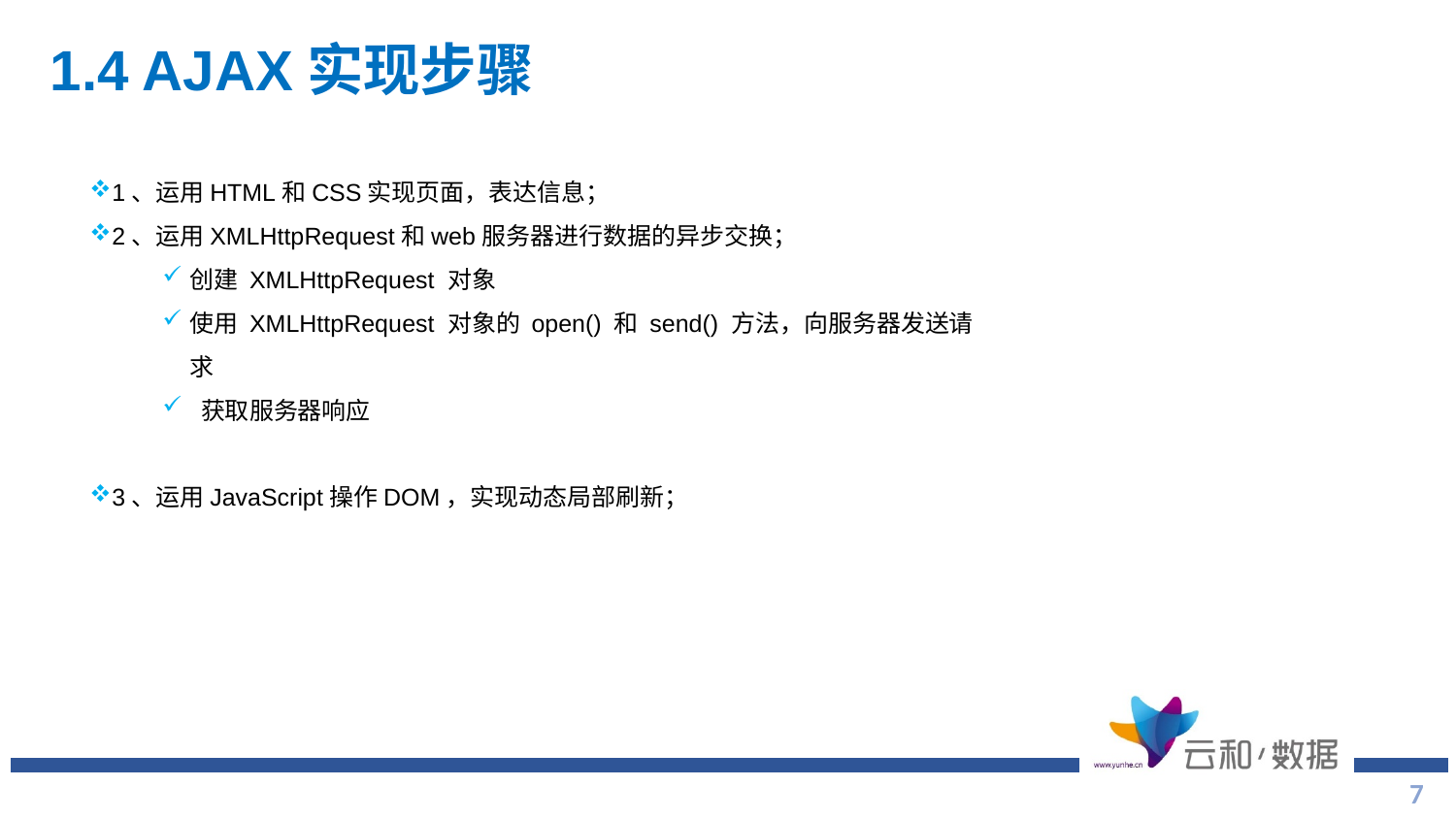

1.4 AJAX实现步骤
1、运用HTML和CSS实现页面，表达信息；
2、运用XMLHttpRequest和web服务器进行数据的异步交换；
创建 XMLHttpRequest 对象
使用 XMLHttpRequest 对象的 open() 和 send() 方法，向服务器发送请求
 获取服务器响应

3、运用JavaScript操作DOM，实现动态局部刷新；

7